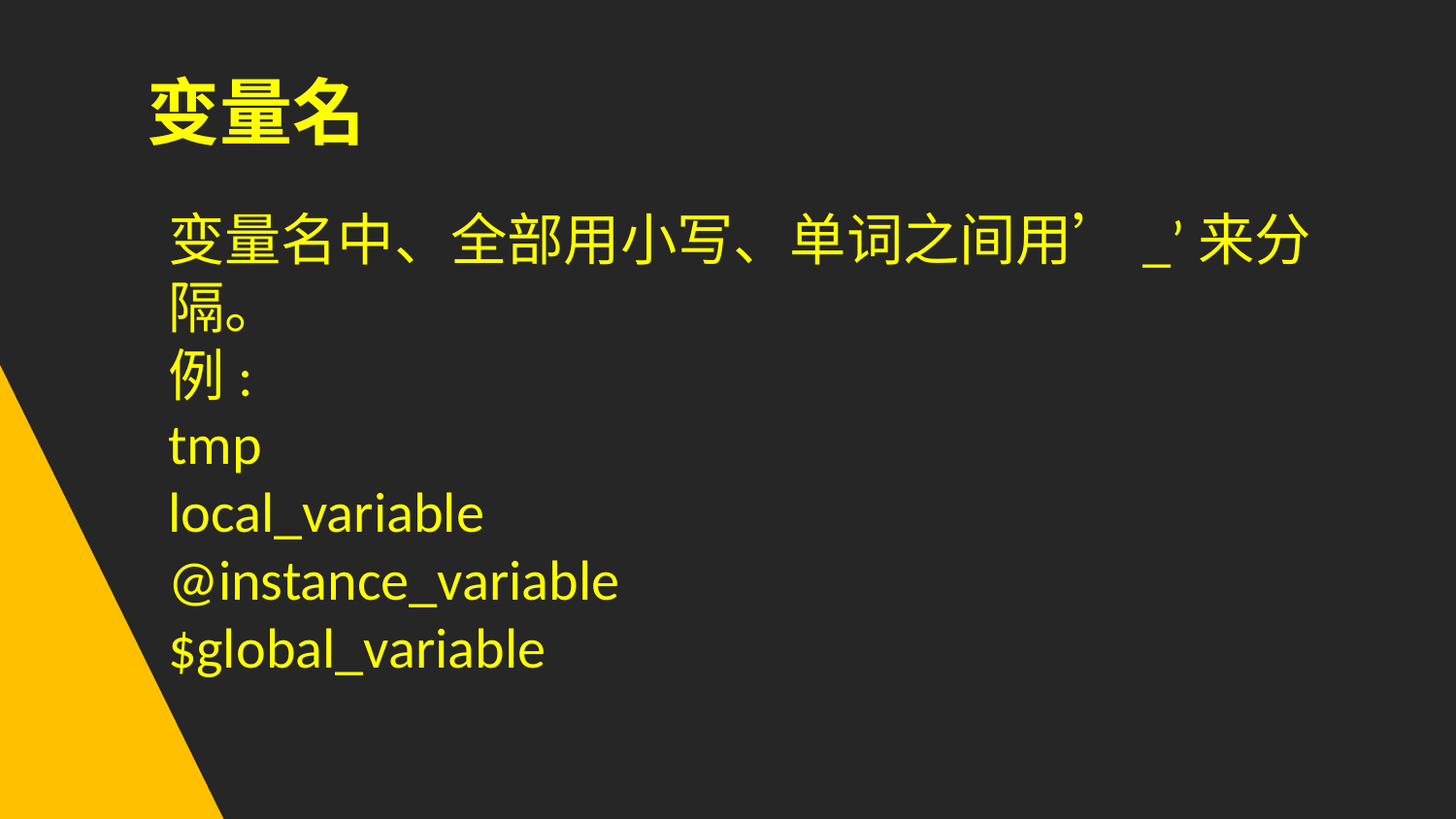

变量名
变量名中、全部用小写、单词之间用’_’来分隔。
例:
tmp
local_variable
@instance_variable
$global_variable